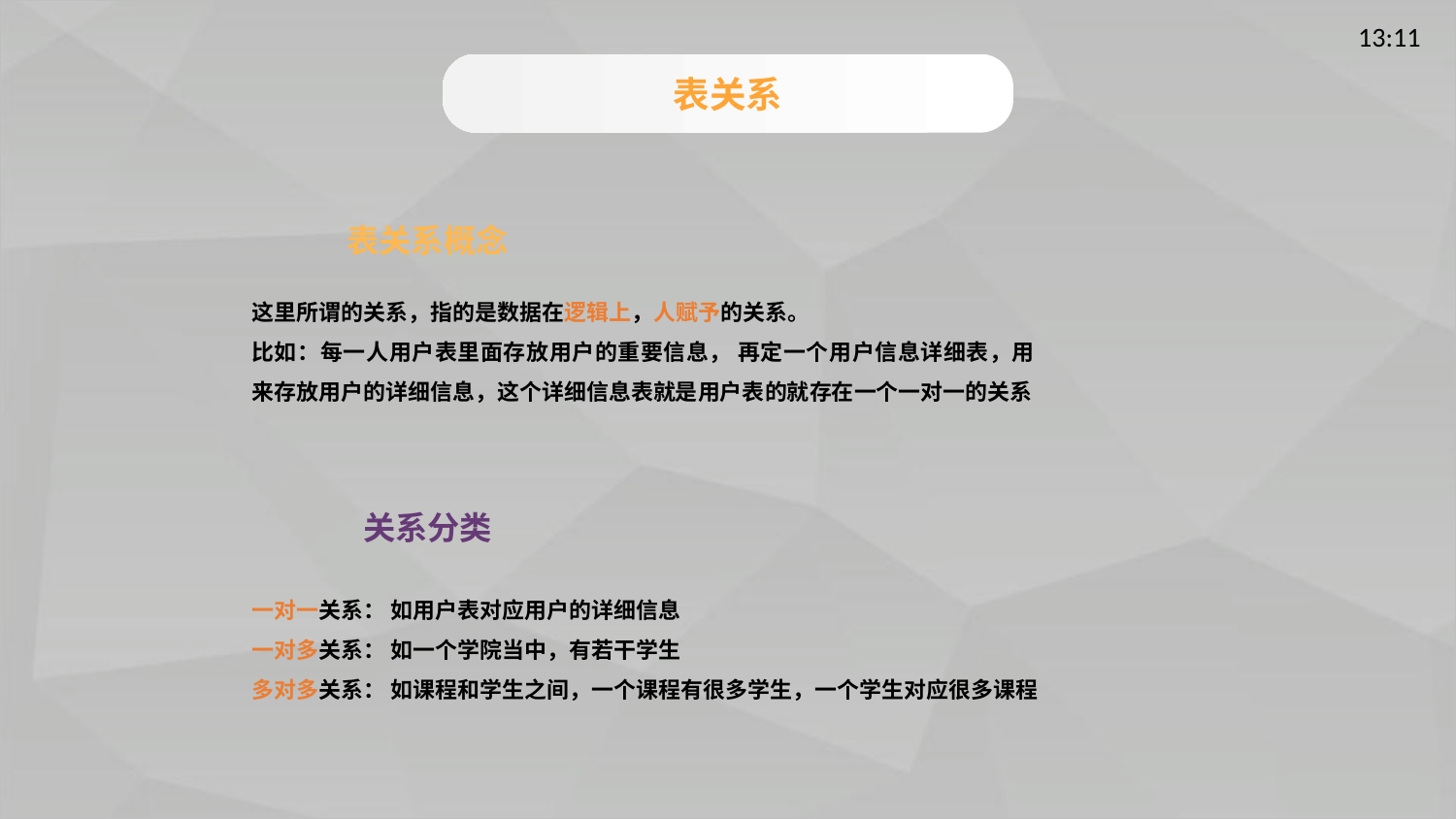

表关系
表关系概念
这里所谓的关系，指的是数据在逻辑上，人赋予的关系。
比如：每一人用户表里面存放用户的重要信息， 再定一个用户信息详细表，用来存放用户的详细信息，这个详细信息表就是用户表的就存在一个一对一的关系
关系分类
一对一关系： 如用户表对应用户的详细信息
一对多关系： 如一个学院当中，有若干学生
多对多关系： 如课程和学生之间，一个课程有很多学生，一个学生对应很多课程